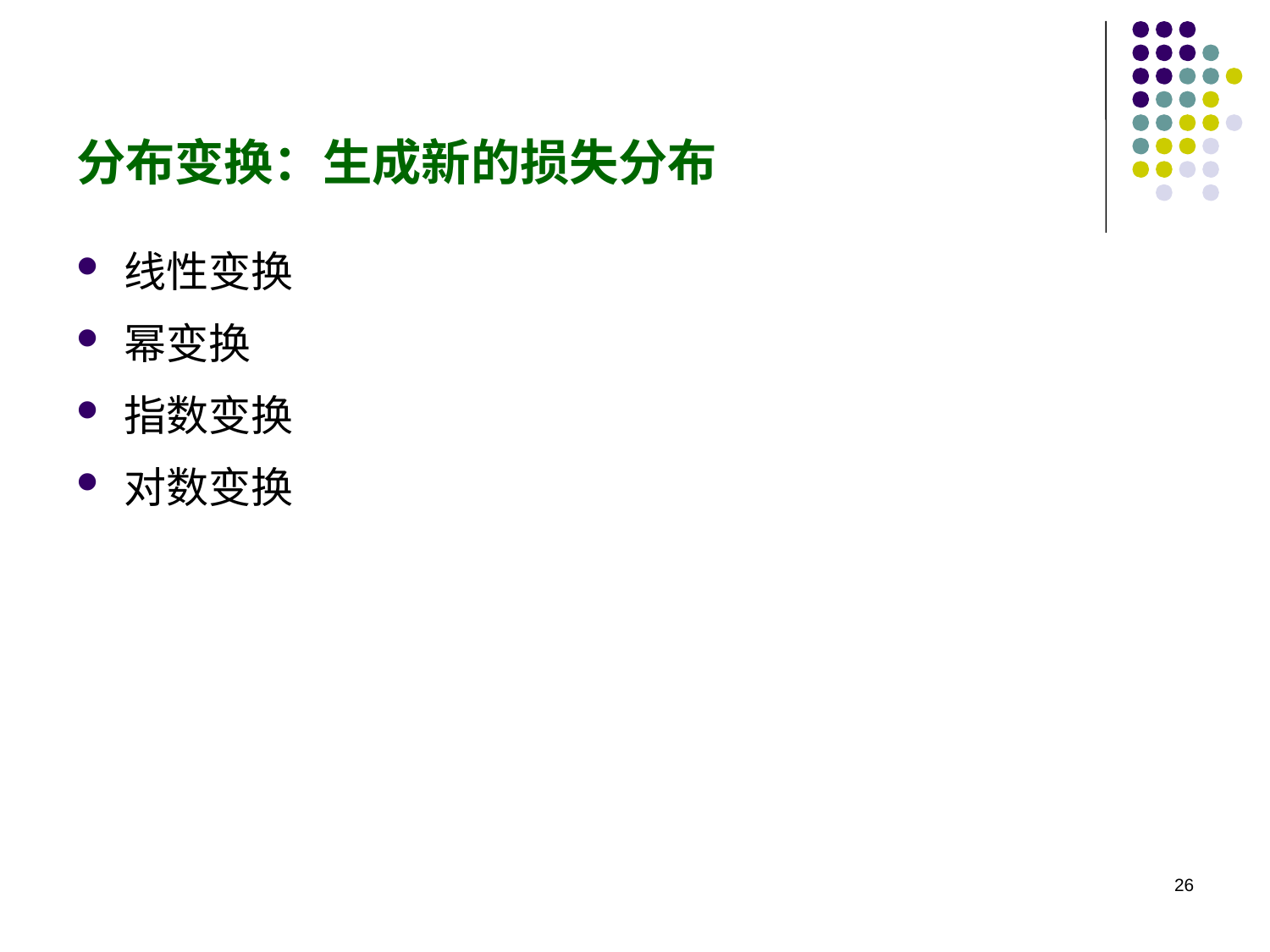

# 分布变换：生成新的损失分布
线性变换
幂变换
指数变换
对数变换
26